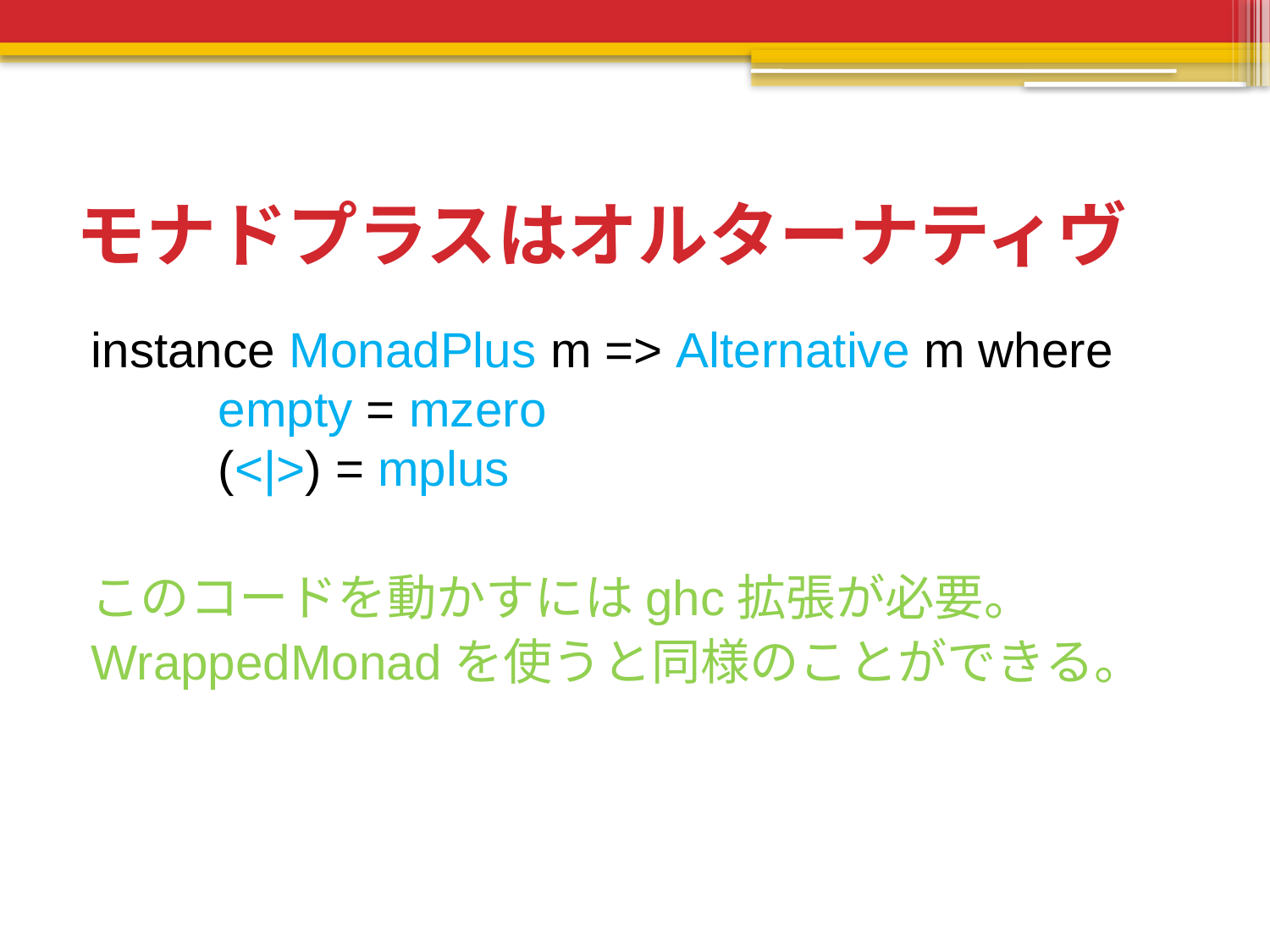

# モナドプラスはオルターナティヴ
instance MonadPlus m => Alternative m where
	empty = mzero
	(<|>) = mplus

このコードを動かすにはghc拡張が必要。
WrappedMonadを使うと同様のことができる。